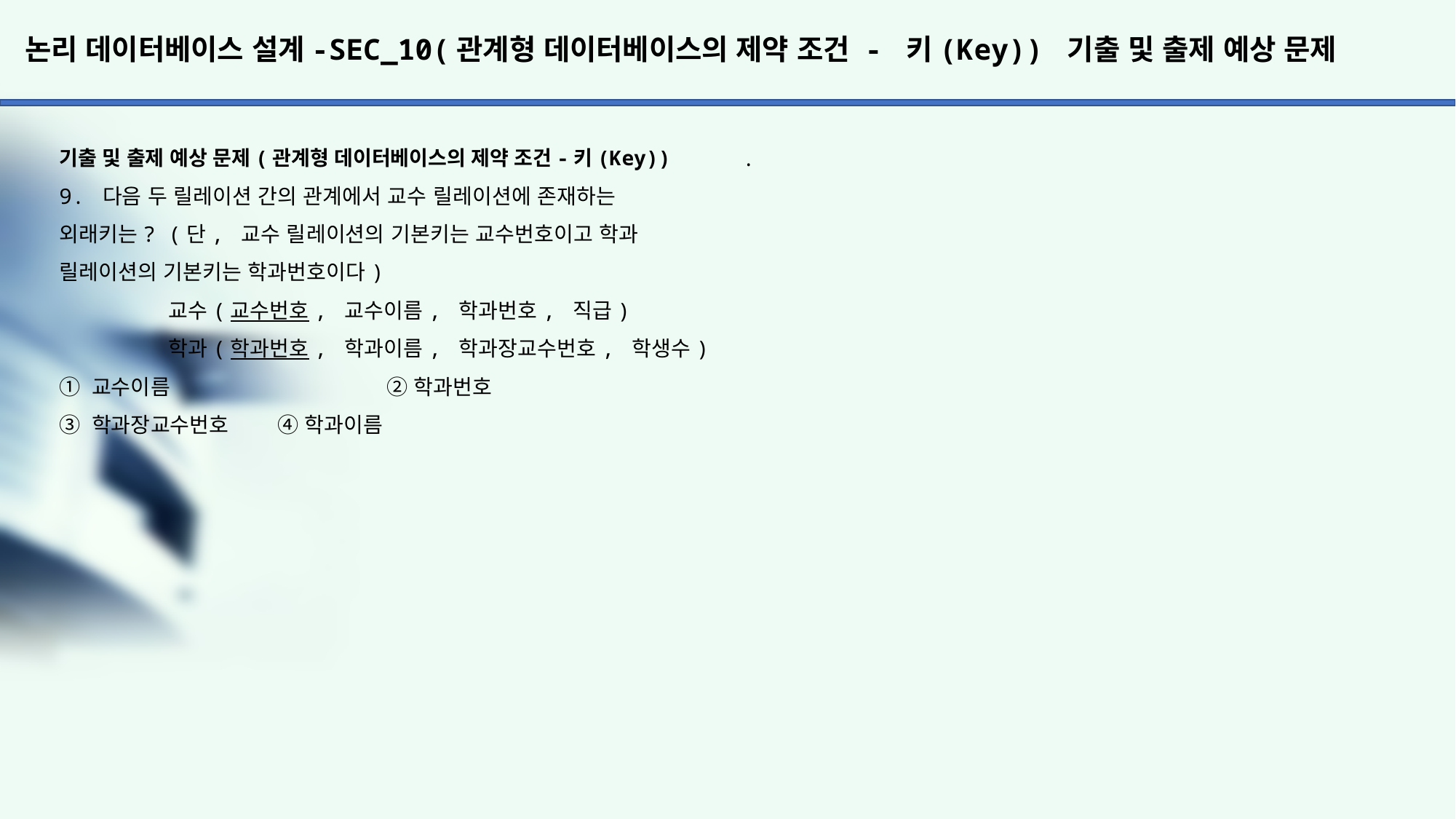

# 논리 데이터베이스 설계-SEC_10(관계형 데이터베이스의 제약 조건 - 키(Key)) 기출 및 출제 예상 문제
.
기출 및 출제 예상 문제(관계형 데이터베이스의 제약 조건-키(Key))
9. 다음 두 릴레이션 간의 관계에서 교수 릴레이션에 존재하는
외래키는? (단, 교수 릴레이션의 기본키는 교수번호이고 학과
릴레이션의 기본키는 학과번호이다)
	교수(교수번호, 교수이름, 학과번호, 직급)
	학과(학과번호, 학과이름, 학과장교수번호, 학생수)
① 교수이름		② 학과번호
③ 학과장교수번호	④ 학과이름